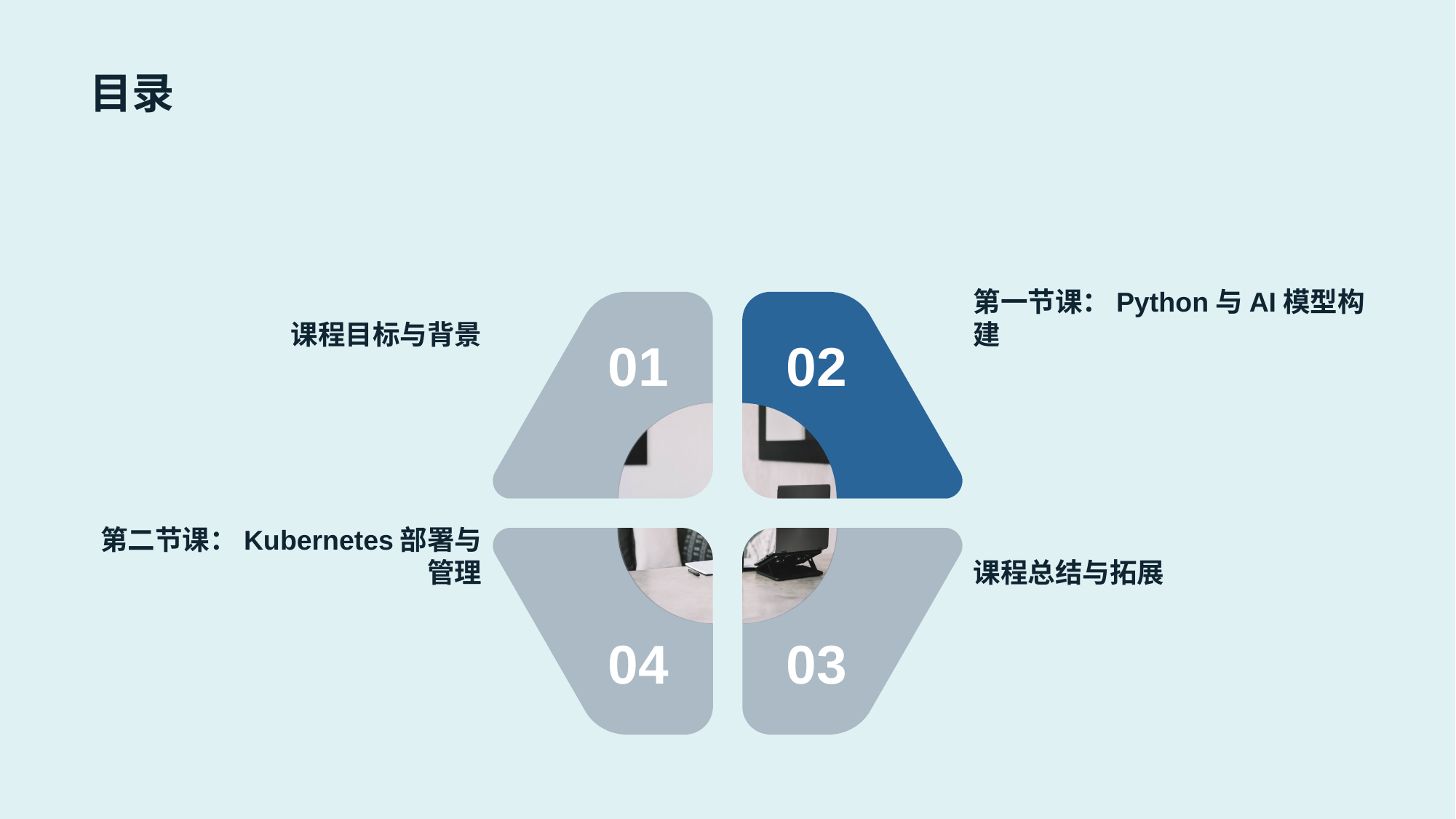

# 目录

课程目标与背景

01

第一节课：Python与AI模型构建

02

第二节课：Kubernetes部署与管理

04
课程总结与拓展

03